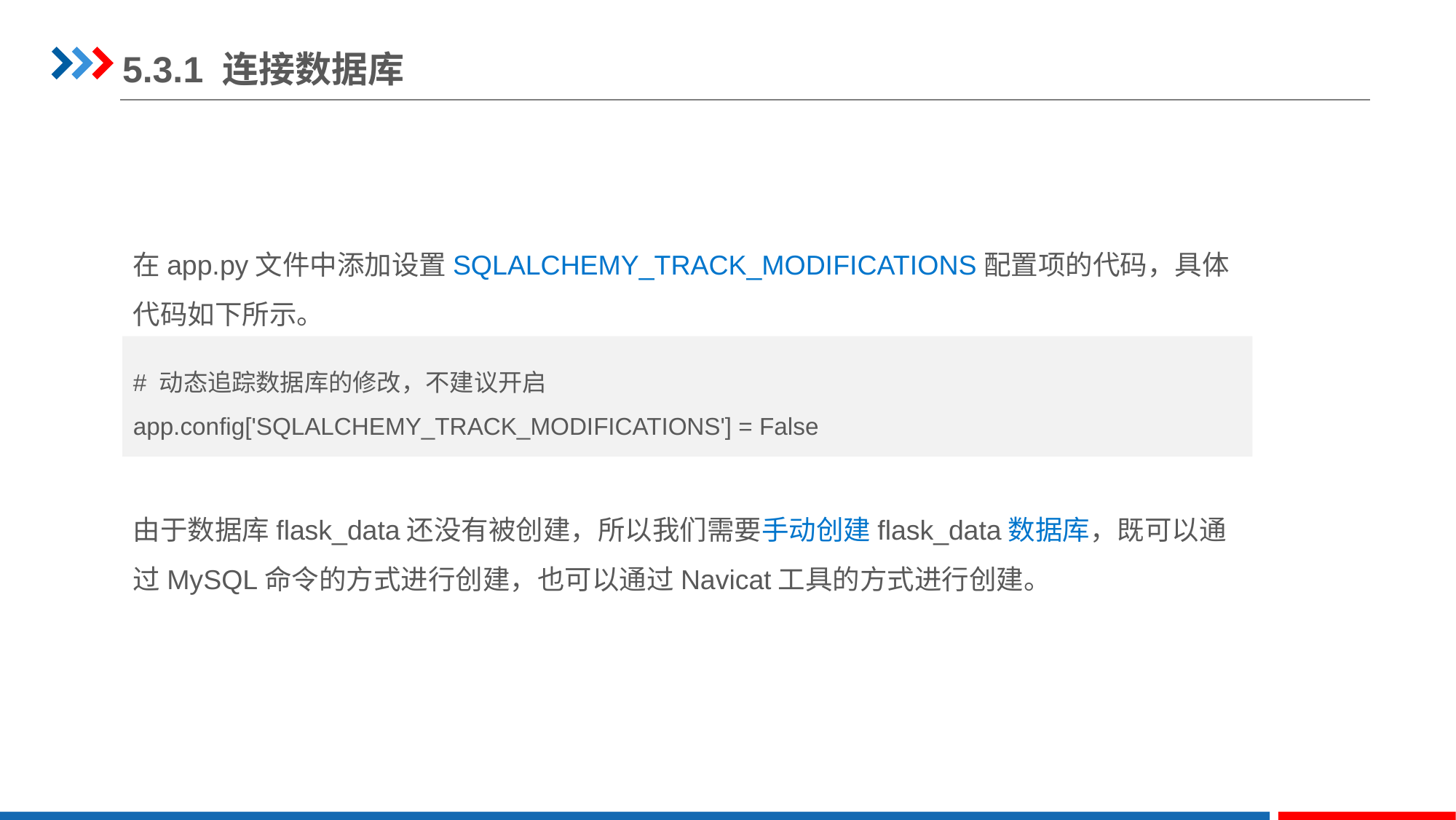

5.3.1 连接数据库
在app.py文件中添加设置SQLALCHEMY_TRACK_MODIFICATIONS配置项的代码，具体代码如下所示。
# 动态追踪数据库的修改，不建议开启
app.config['SQLALCHEMY_TRACK_MODIFICATIONS'] = False
由于数据库flask_data还没有被创建，所以我们需要手动创建flask_data数据库，既可以通过MySQL命令的方式进行创建，也可以通过Navicat工具的方式进行创建。